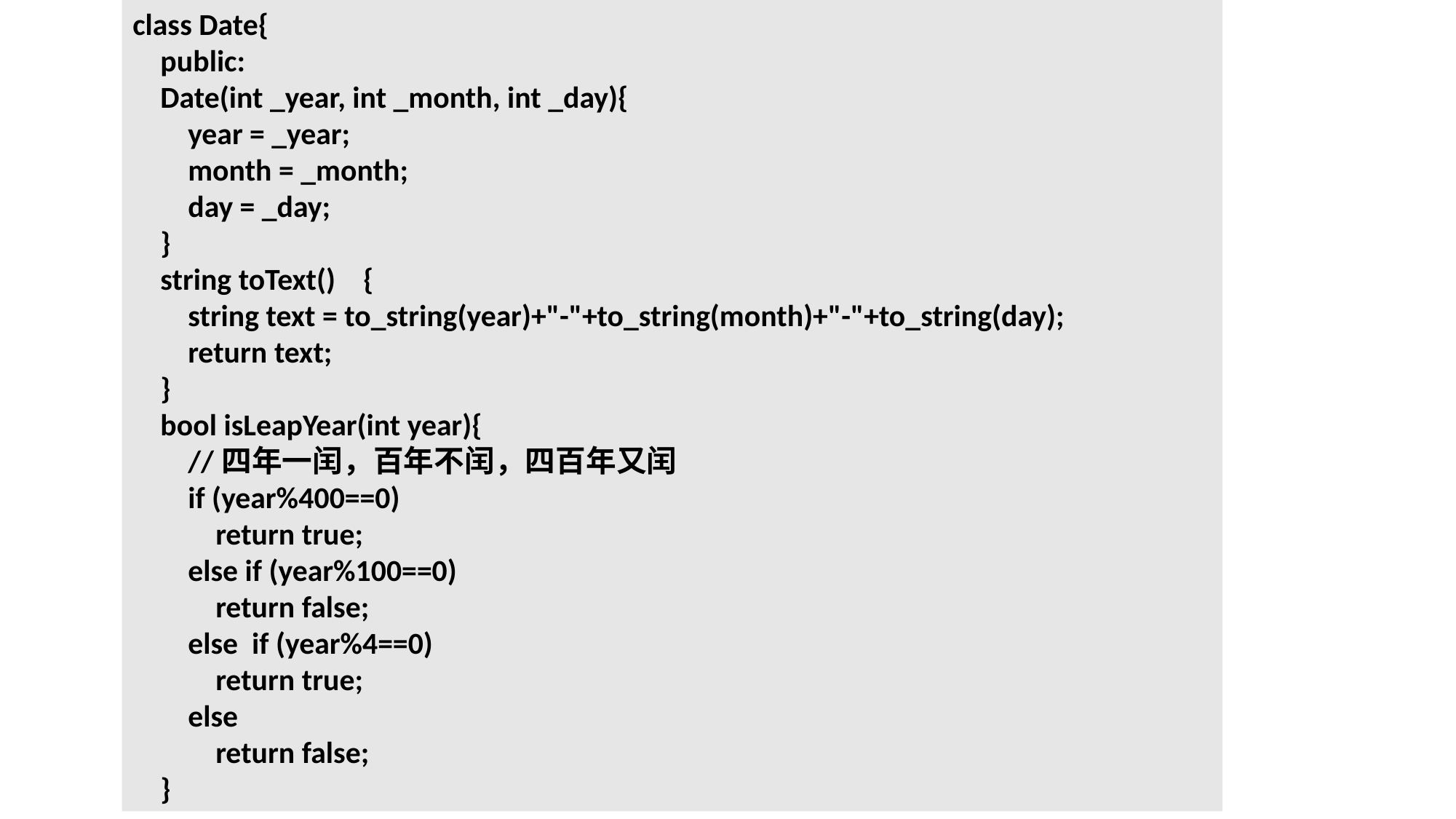

class Date{
    public:
    Date(int _year, int _month, int _day){
        year = _year;
        month = _month;
        day = _day;
    }
    string toText()    {
        string text = to_string(year)+"-"+to_string(month)+"-"+to_string(day);
        return text;
    }
    bool isLeapYear(int year){
        //四年一闰，百年不闰，四百年又闰
        if (year%400==0)
            return true;
        else if (year%100==0)
            return false;
        else  if (year%4==0)
            return true;
        else
            return false;
    }